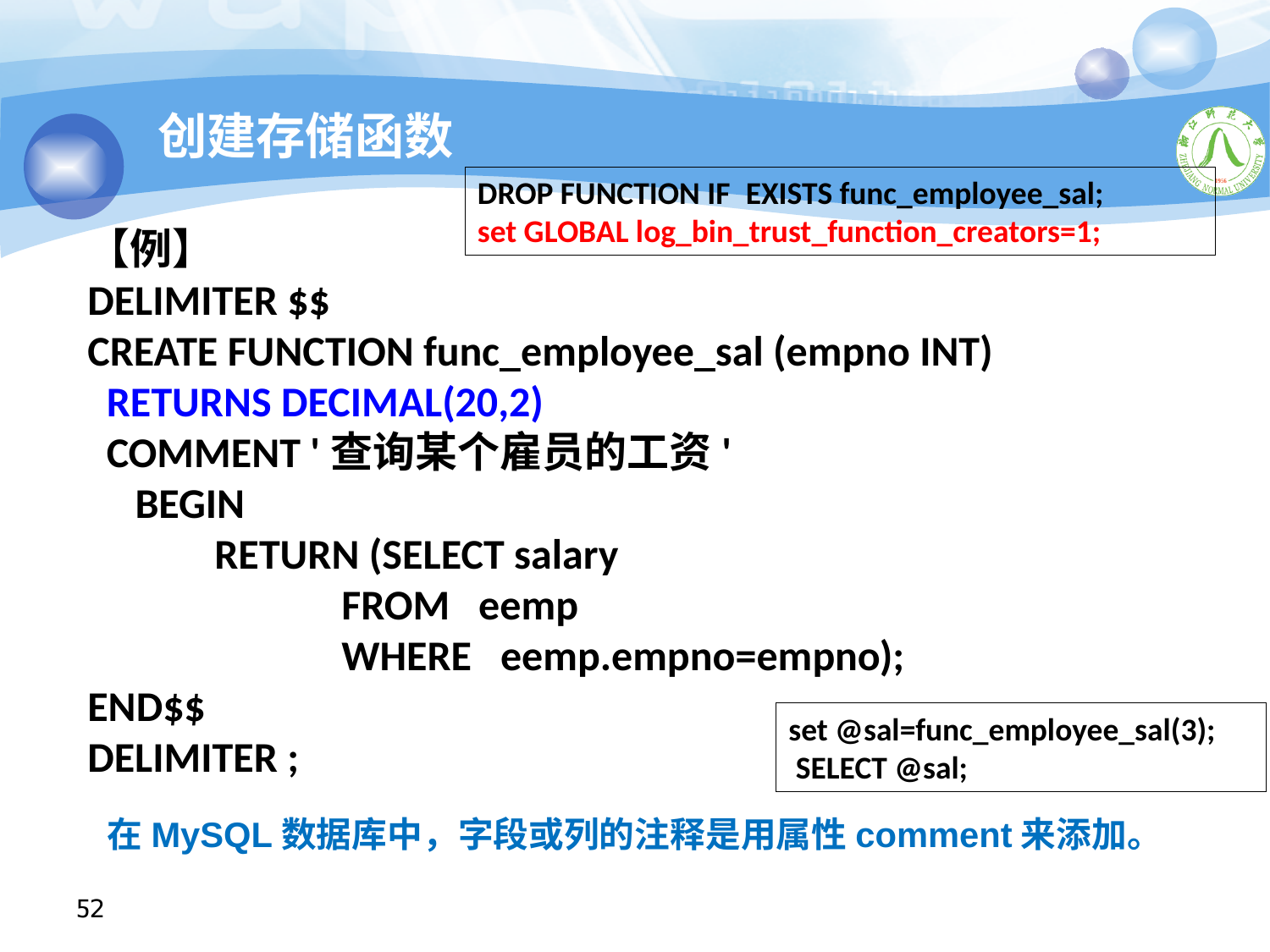

# 创建存储函数
DROP FUNCTION IF	  EXISTS func_employee_sal;
set GLOBAL log_bin_trust_function_creators=1;
【例】
DELIMITER $$
CREATE FUNCTION func_employee_sal (empno INT)
  RETURNS DECIMAL(20,2)
  COMMENT '查询某个雇员的工资'
     BEGIN
	RETURN (SELECT salary
		FROM   eemp
		WHERE   eemp.empno=empno);
END$$
DELIMITER ;
set @sal=func_employee_sal(3);
 SELECT @sal;
在MySQL数据库中，字段或列的注释是用属性comment来添加。
52